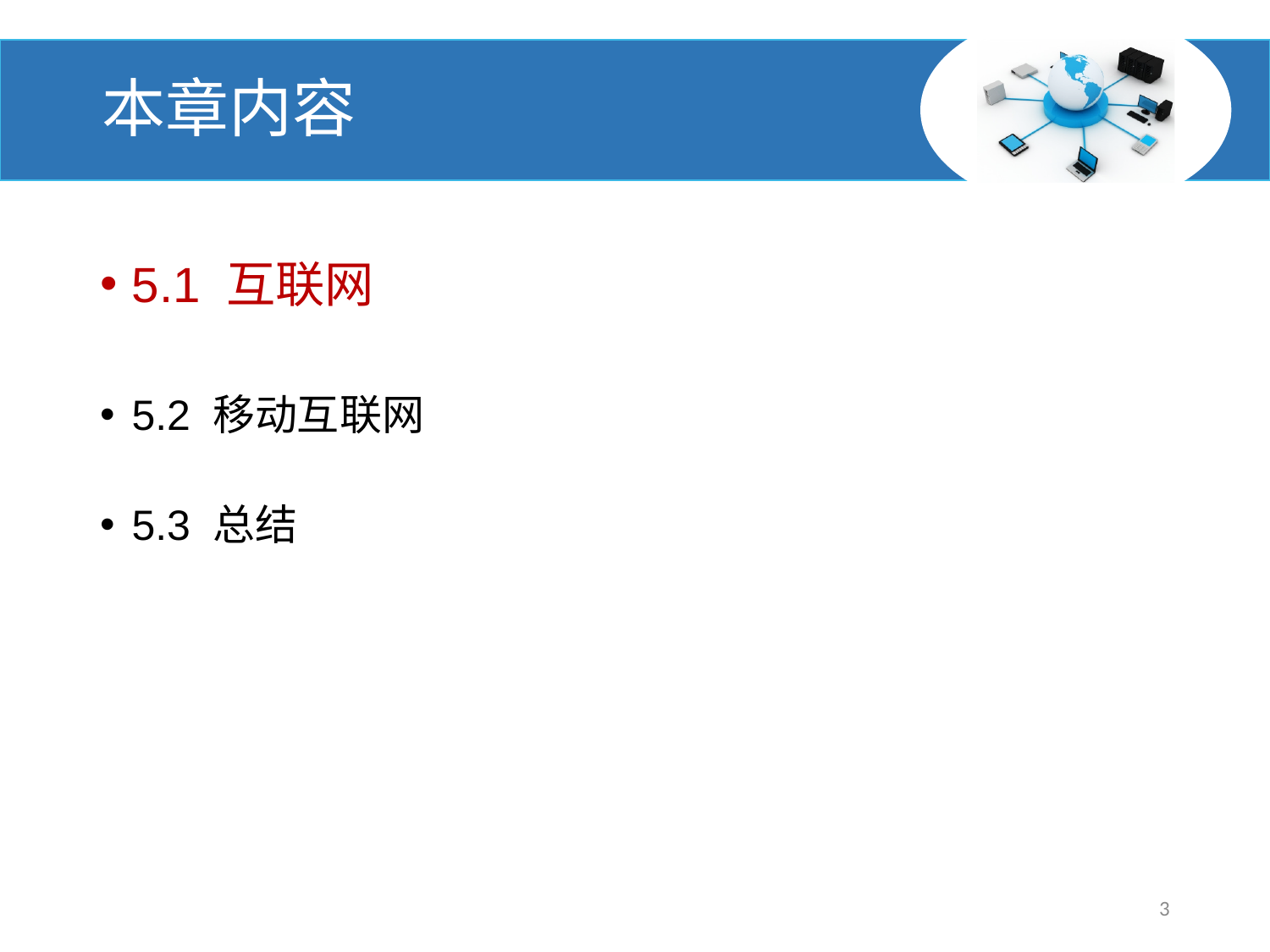

# 本章内容
5.1 互联网

5.2 移动互联网

5.3 总结
3